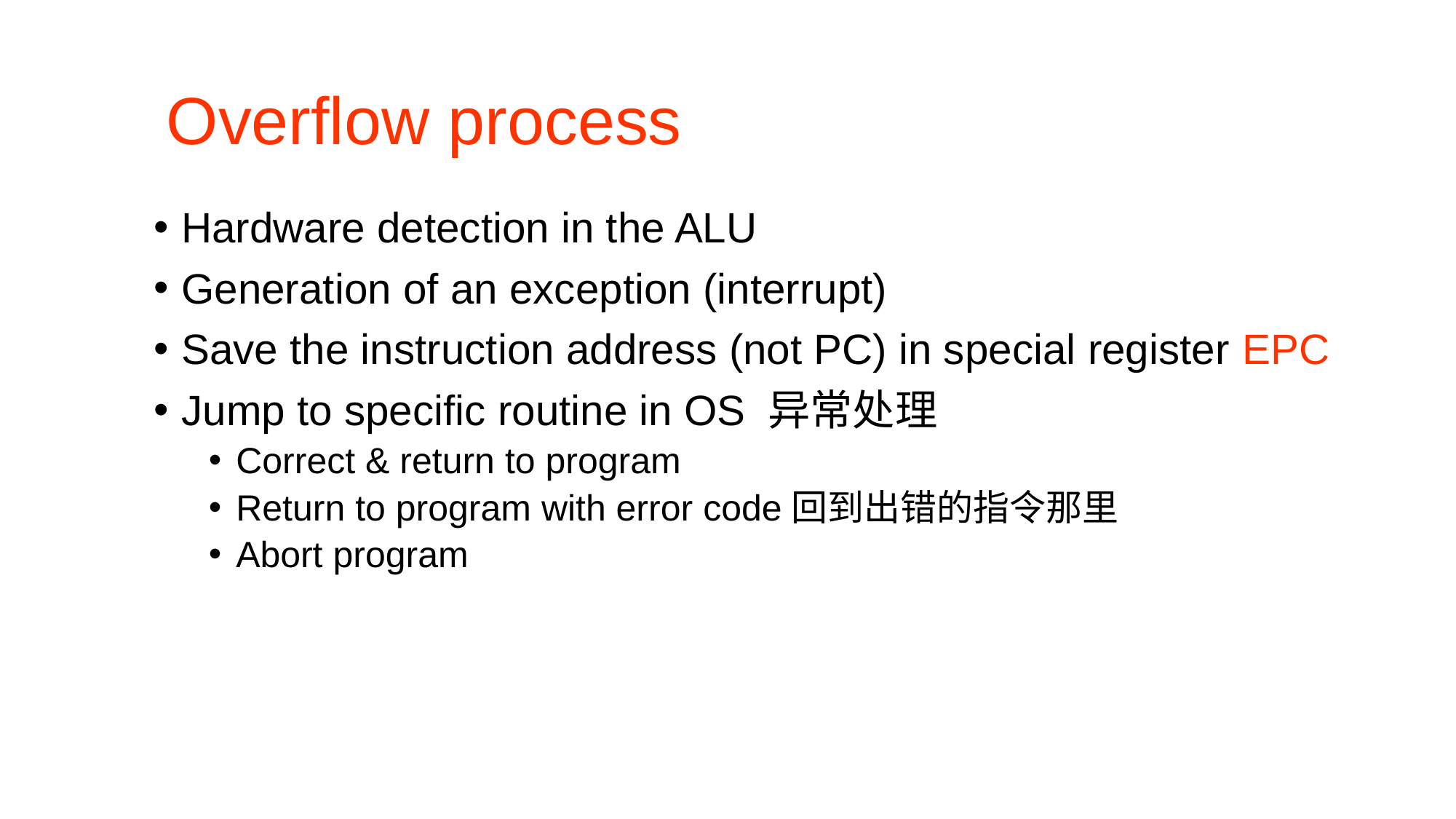

# Overflow process
Hardware detection in the ALU
Generation of an exception (interrupt)
Save the instruction address (not PC) in special register EPC
Jump to specific routine in OS 异常处理
Correct & return to program
Return to program with error code回到出错的指令那里
Abort program